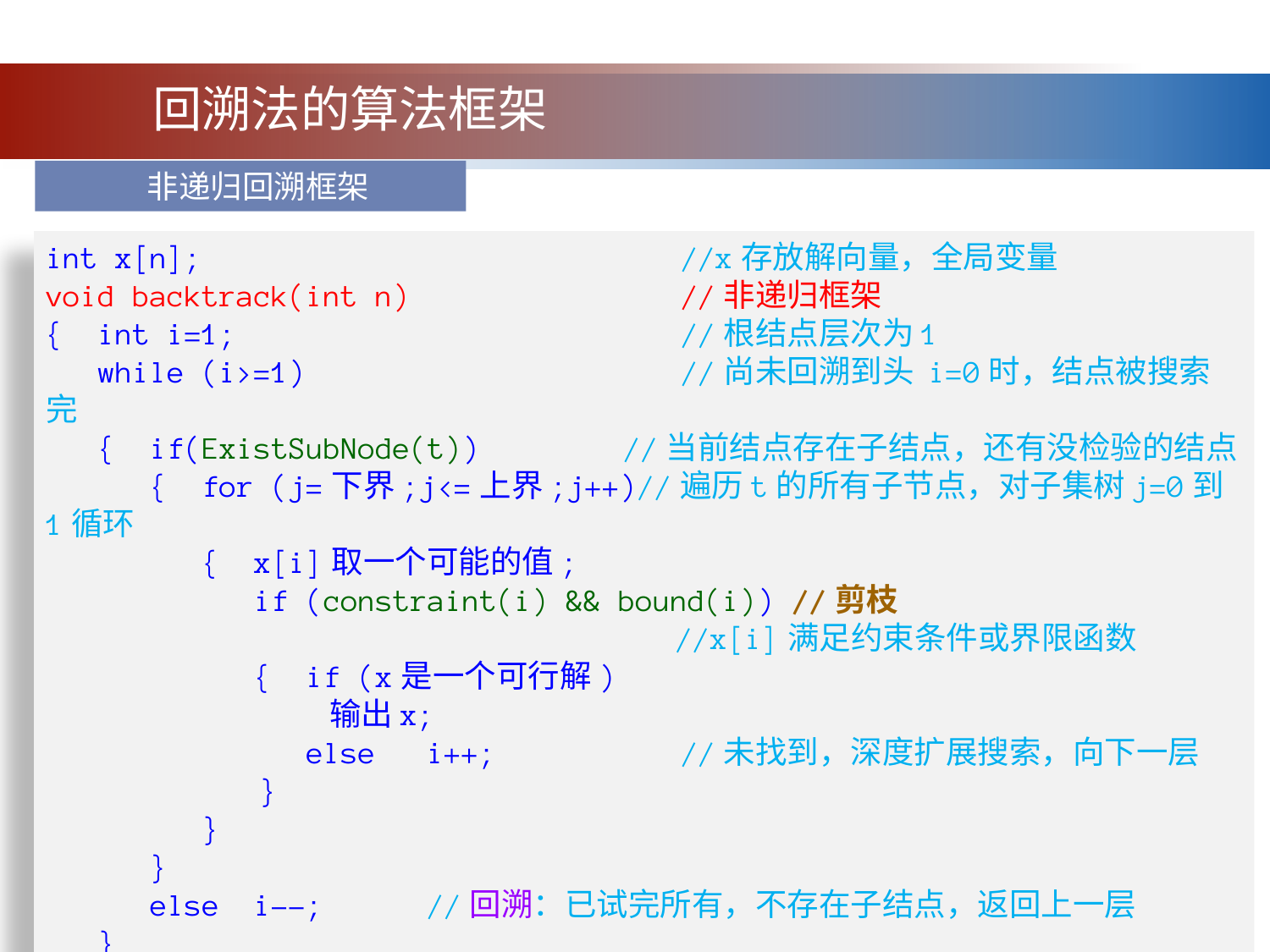

回溯法的算法框架
 非递归回溯框架
int x[n];				//x存放解向量，全局变量
void backtrack(int n)			//非递归框架
{  int i=1;				//根结点层次为1
   while (i>=1)			//尚未回溯到头 i=0时，结点被搜索完
   {  if(ExistSubNode(t)) 	    //当前结点存在子结点，还有没检验的结点
      {  for (j=下界;j<=上界;j++)//遍历t的所有子节点，对子集树j=0到1循环
         {  x[i]取一个可能的值;
            if (constraint(i) && bound(i)) //剪枝
				       //x[i]满足约束条件或界限函数
            {  if (x是一个可行解)
		   输出x;
               else	i++;		//未找到，深度扩展搜索，向下一层
	     }
         }
      }
      else  i--;	//回溯：已试完所有，不存在子结点，返回上一层
   }
}